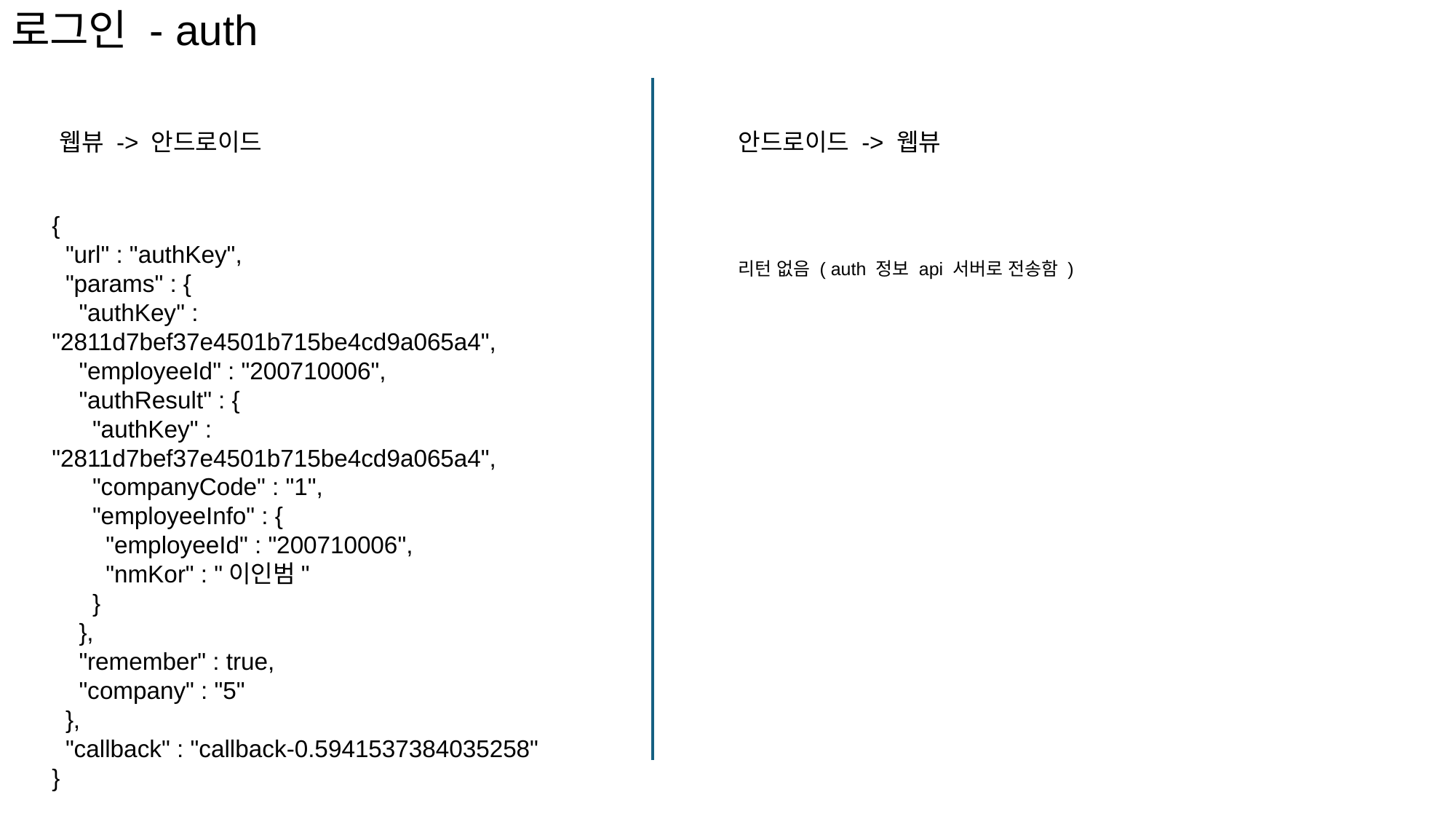

# 로그인 - auth
웹뷰 -> 안드로이드
안드로이드 -> 웹뷰
{
  "url" : "authKey",
  "params" : {
    "authKey" : "2811d7bef37e4501b715be4cd9a065a4",
    "employeeId" : "200710006",
    "authResult" : {
      "authKey" : "2811d7bef37e4501b715be4cd9a065a4",
      "companyCode" : "1",
      "employeeInfo" : {
        "employeeId" : "200710006",
        "nmKor" : "이인범"
      }
    },
    "remember" : true,
    "company" : "5"
  },
  "callback" : "callback-0.5941537384035258"
}
리턴 없음 ( auth 정보 api 서버로 전송함 )